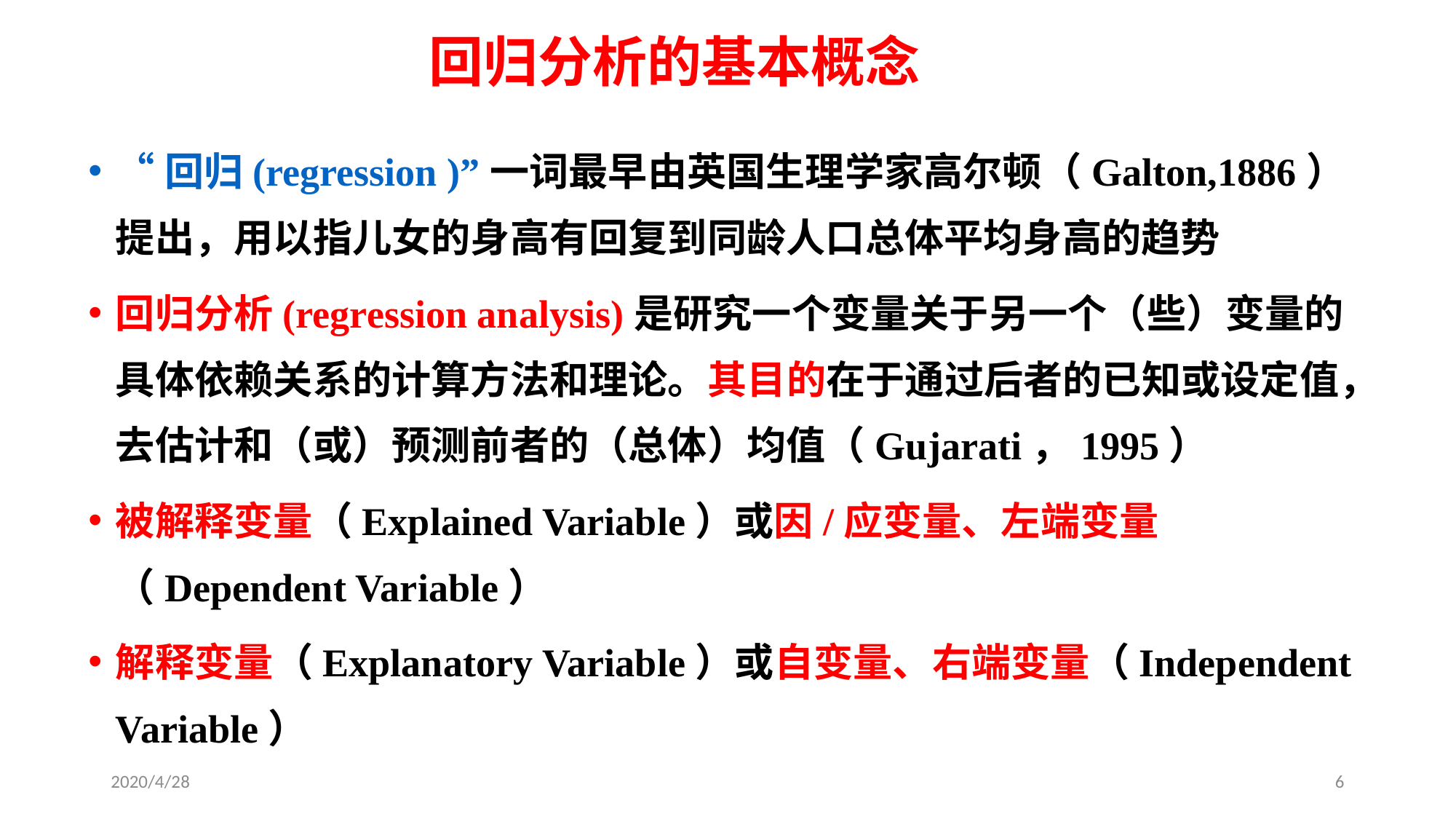

回归分析的基本概念
“回归(regression )”一词最早由英国生理学家高尔顿（Galton,1886）提出，用以指儿女的身高有回复到同龄人口总体平均身高的趋势
回归分析(regression analysis)是研究一个变量关于另一个（些）变量的具体依赖关系的计算方法和理论。其目的在于通过后者的已知或设定值，去估计和（或）预测前者的（总体）均值（Gujarati，1995）
被解释变量（Explained Variable）或因/应变量、左端变量（Dependent Variable）
解释变量（Explanatory Variable）或自变量、右端变量（Independent Variable）
2020/4/28
6